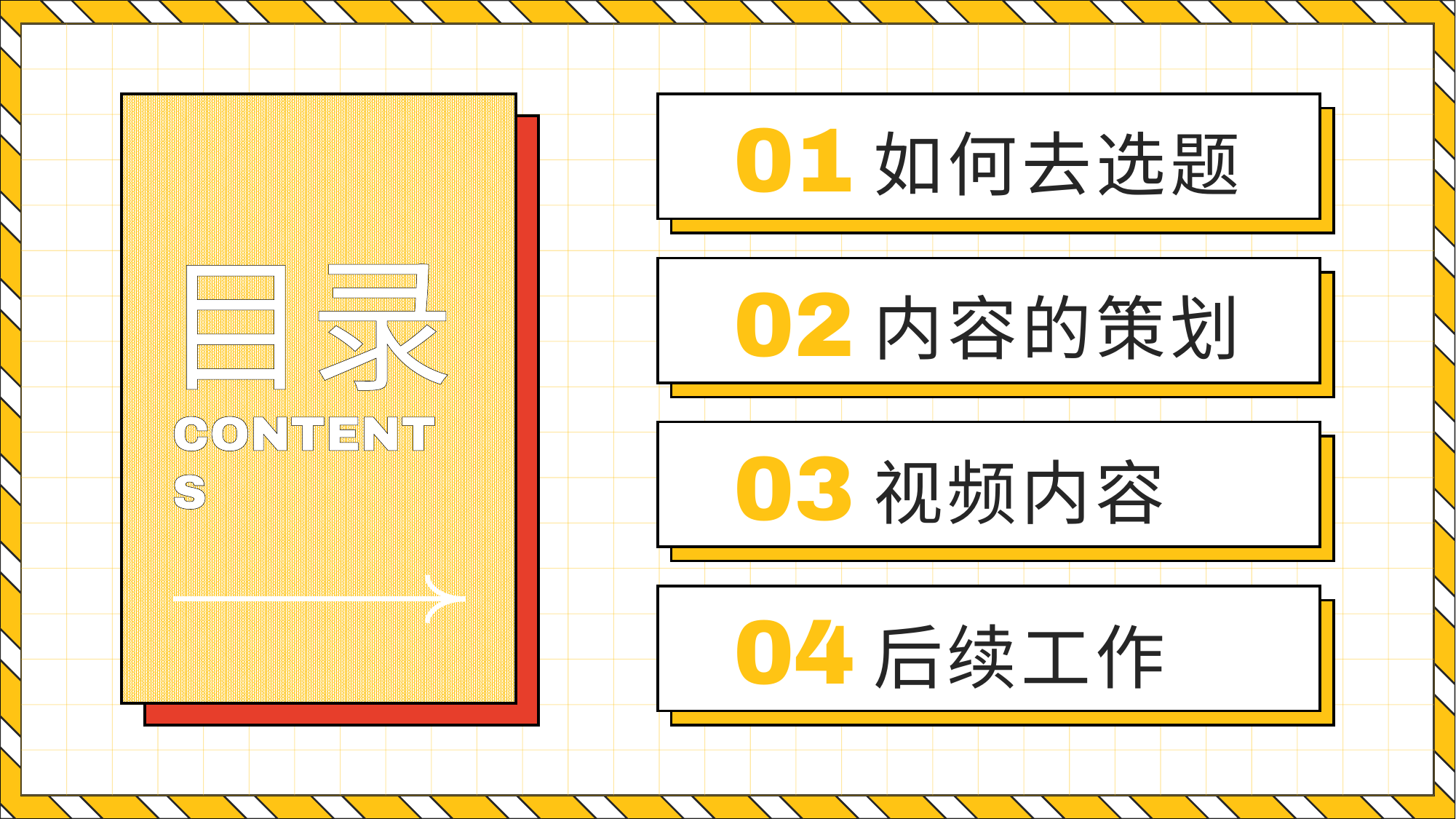

01
如何去选题
目录
02
内容的策划
CONTENTS
03
视频内容
04
后续工作